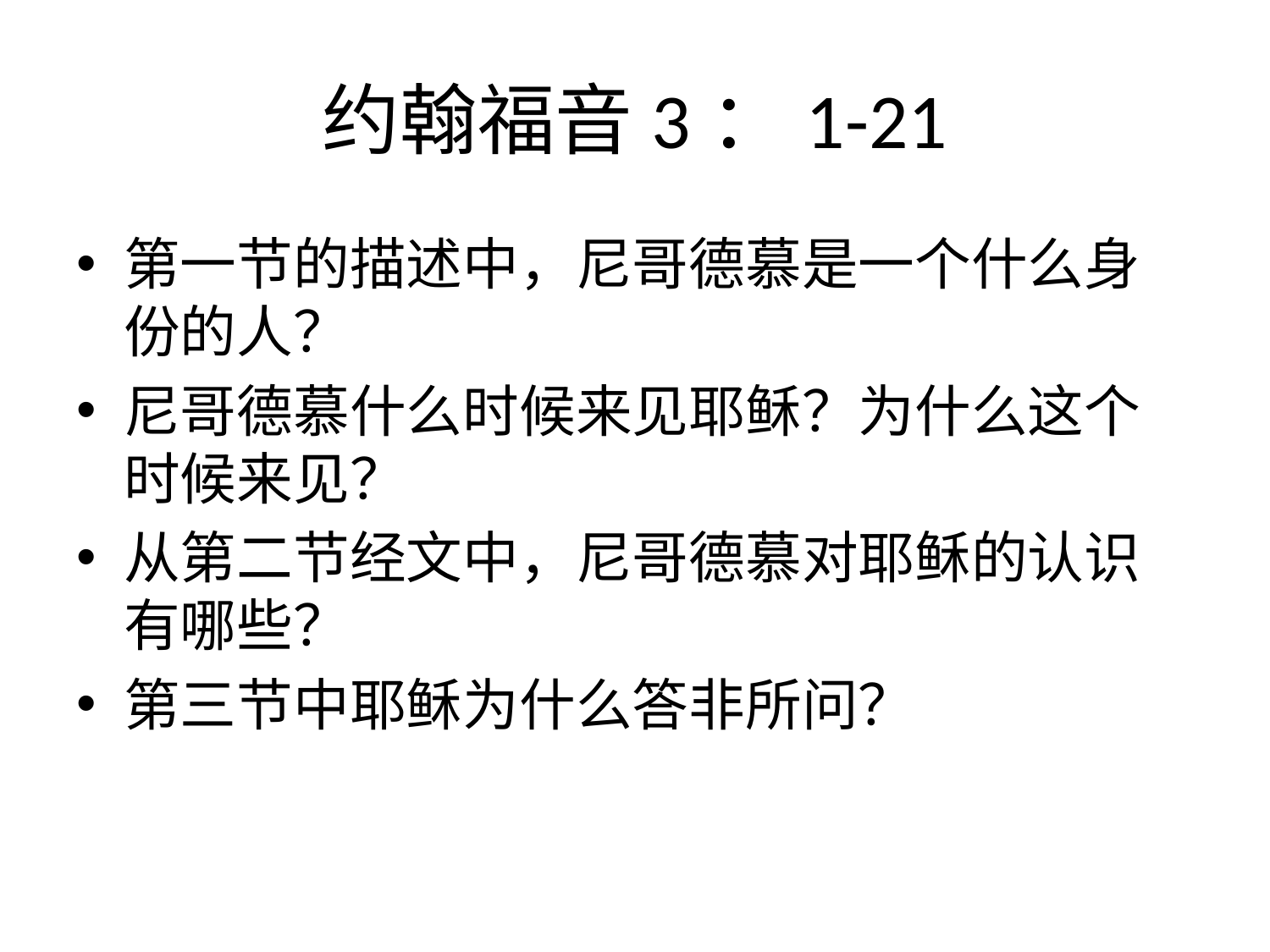

# 约翰福音3：1-21
第一节的描述中，尼哥德慕是一个什么身份的人？
尼哥德慕什么时候来见耶稣？为什么这个时候来见？
从第二节经文中，尼哥德慕对耶稣的认识有哪些？
第三节中耶稣为什么答非所问？